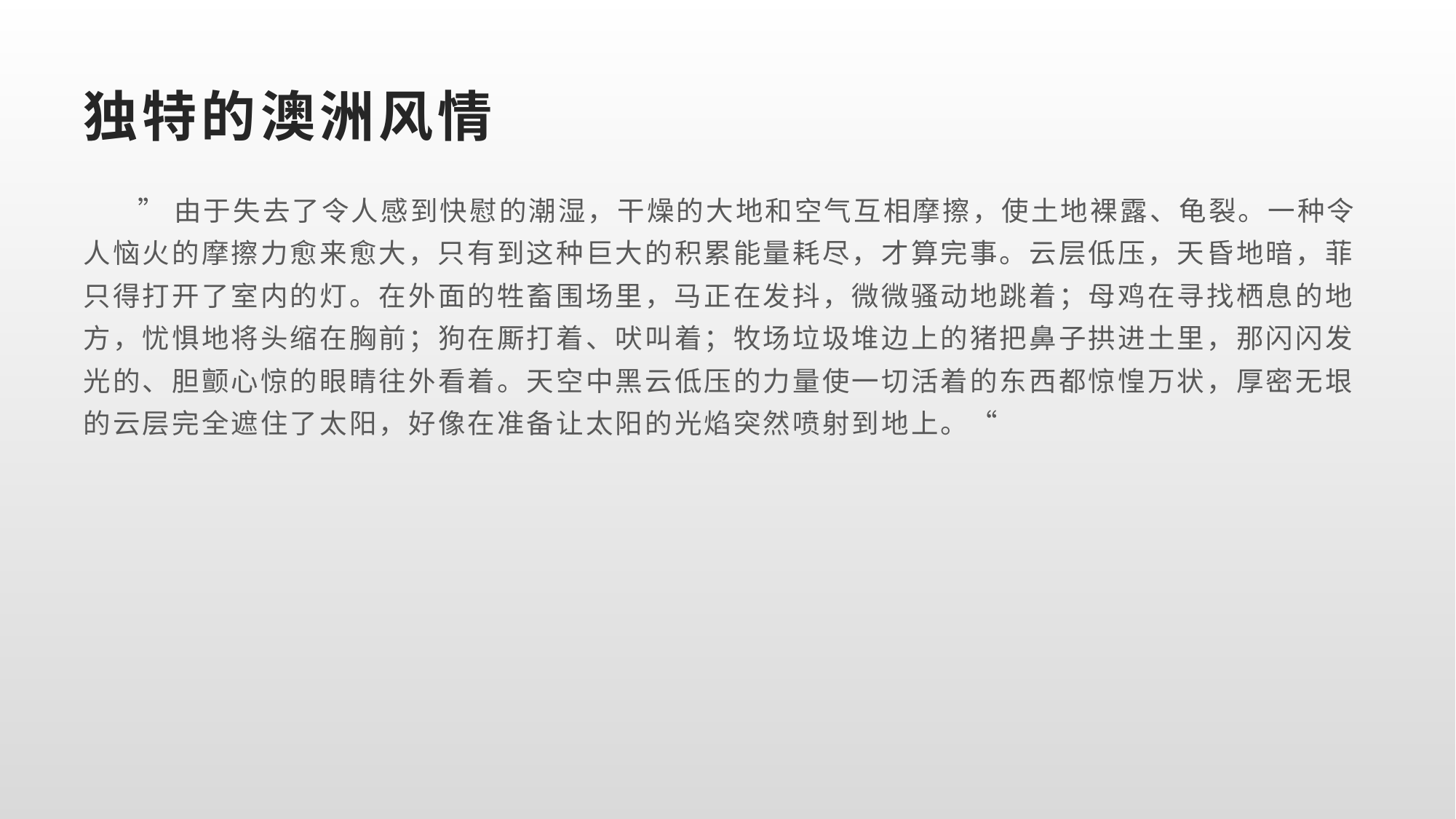

# 独特的澳洲风情
”由于失去了令人感到快慰的潮湿，干燥的大地和空气互相摩擦，使土地裸露、龟裂。一种令人恼火的摩擦力愈来愈大，只有到这种巨大的积累能量耗尽，才算完事。云层低压，天昏地暗，菲只得打开了室内的灯。在外面的牲畜围场里，马正在发抖，微微骚动地跳着；母鸡在寻找栖息的地方，忧惧地将头缩在胸前；狗在厮打着、吠叫着；牧场垃圾堆边上的猪把鼻子拱进土里，那闪闪发光的、胆颤心惊的眼睛往外看着。天空中黑云低压的力量使一切活着的东西都惊惶万状，厚密无垠的云层完全遮住了太阳，好像在准备让太阳的光焰突然喷射到地上。“